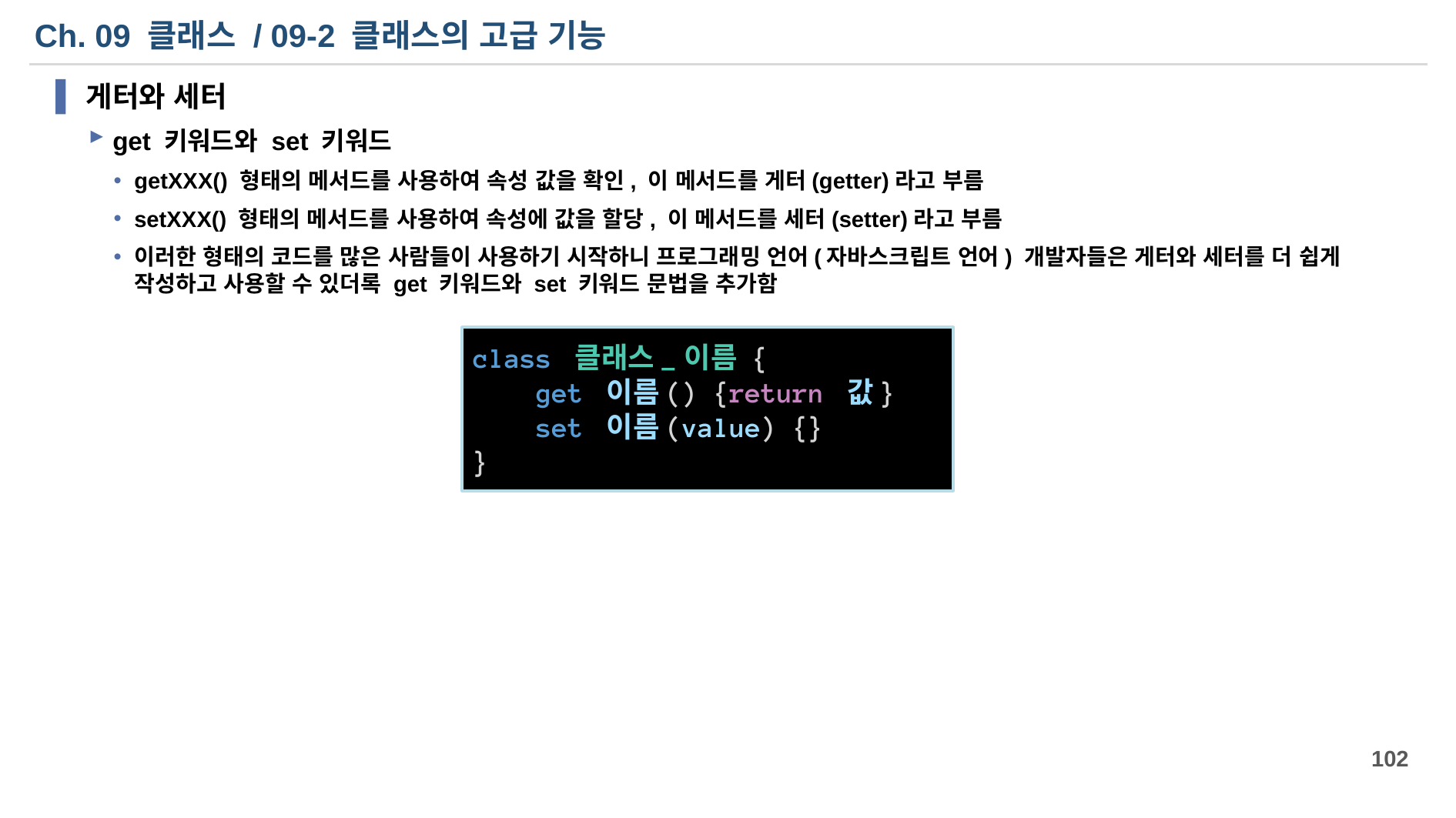

# Ch. 09 클래스 / 09-2 클래스의 고급 기능
게터와 세터
get 키워드와 set 키워드
getXXX() 형태의 메서드를 사용하여 속성 값을 확인, 이 메서드를 게터(getter)라고 부름
setXXX() 형태의 메서드를 사용하여 속성에 값을 할당, 이 메서드를 세터(setter)라고 부름
이러한 형태의 코드를 많은 사람들이 사용하기 시작하니 프로그래밍 언어(자바스크립트 언어) 개발자들은 게터와 세터를 더 쉽게 작성하고 사용할 수 있더록 get 키워드와 set 키워드 문법을 추가함
class 클래스_이름 {
    get 이름() {return 값}
    set 이름(value) {}
}
102